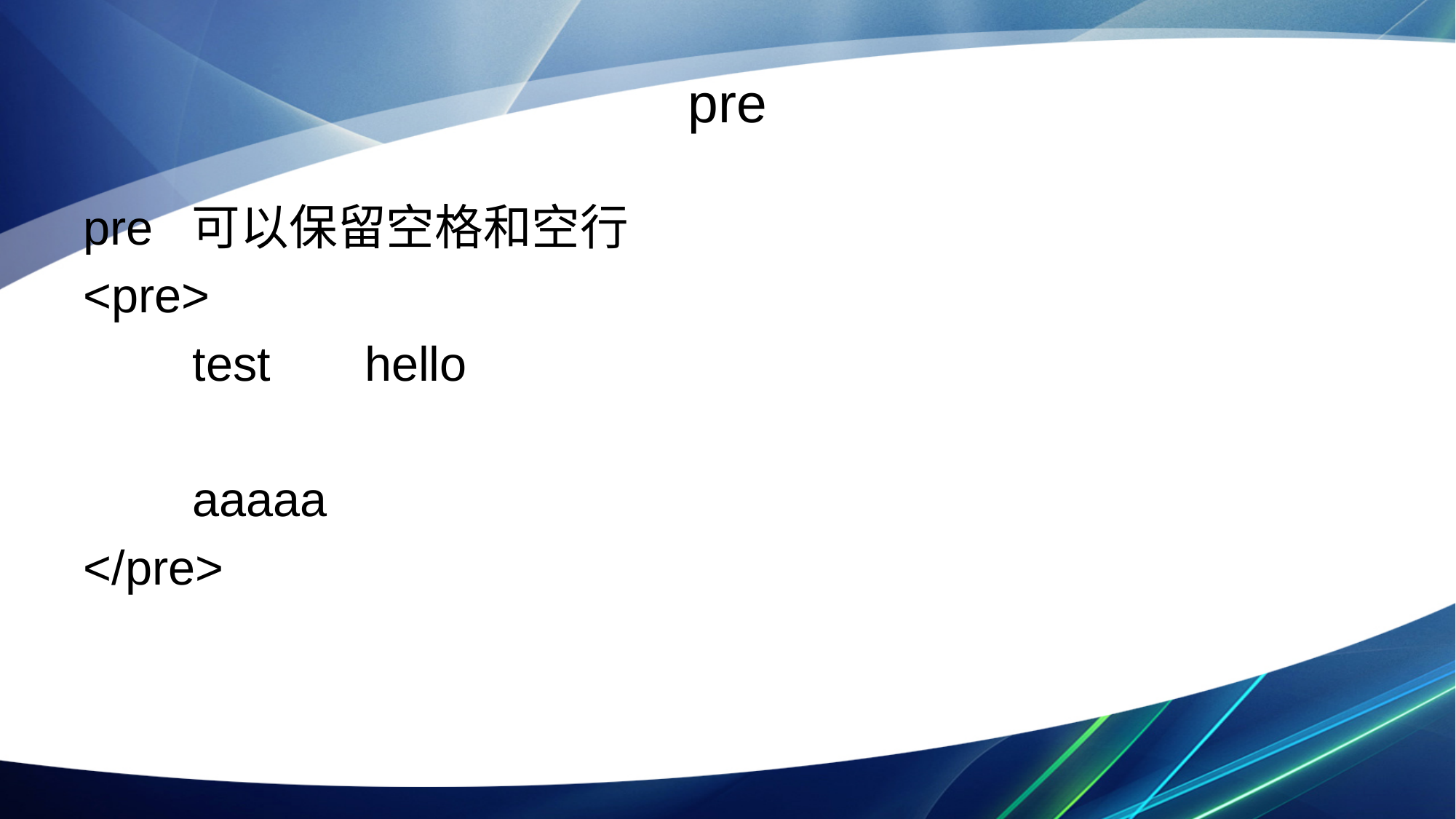

# pre
pre  可以保留空格和空行
<pre>
	test       hello

	aaaaa
</pre>